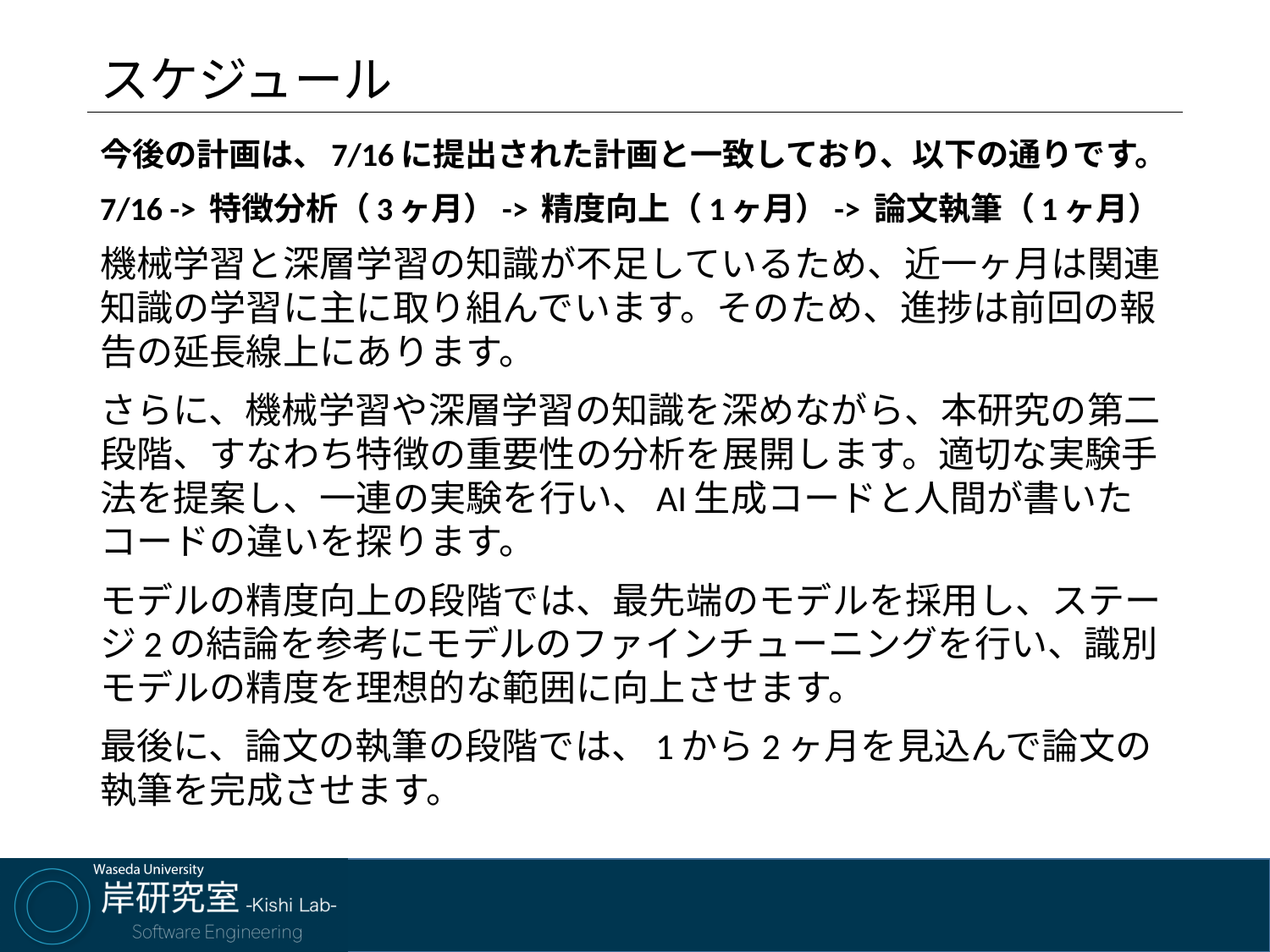

# スケジュール
今後の計画は、7/16に提出された計画と一致しており、以下の通りです。
7/16 -> 特徴分析（3ヶ月）-> 精度向上（1ヶ月）-> 論文執筆（1ヶ月）
機械学習と深層学習の知識が不足しているため、近一ヶ月は関連知識の学習に主に取り組んでいます。そのため、進捗は前回の報告の延長線上にあります。
さらに、機械学習や深層学習の知識を深めながら、本研究の第二段階、すなわち特徴の重要性の分析を展開します。適切な実験手法を提案し、一連の実験を行い、AI生成コードと人間が書いたコードの違いを探ります。
モデルの精度向上の段階では、最先端のモデルを採用し、ステージ2の結論を参考にモデルのファインチューニングを行い、識別モデルの精度を理想的な範囲に向上させます。
最後に、論文の執筆の段階では、1から2ヶ月を見込んで論文の執筆を完成させます。
28